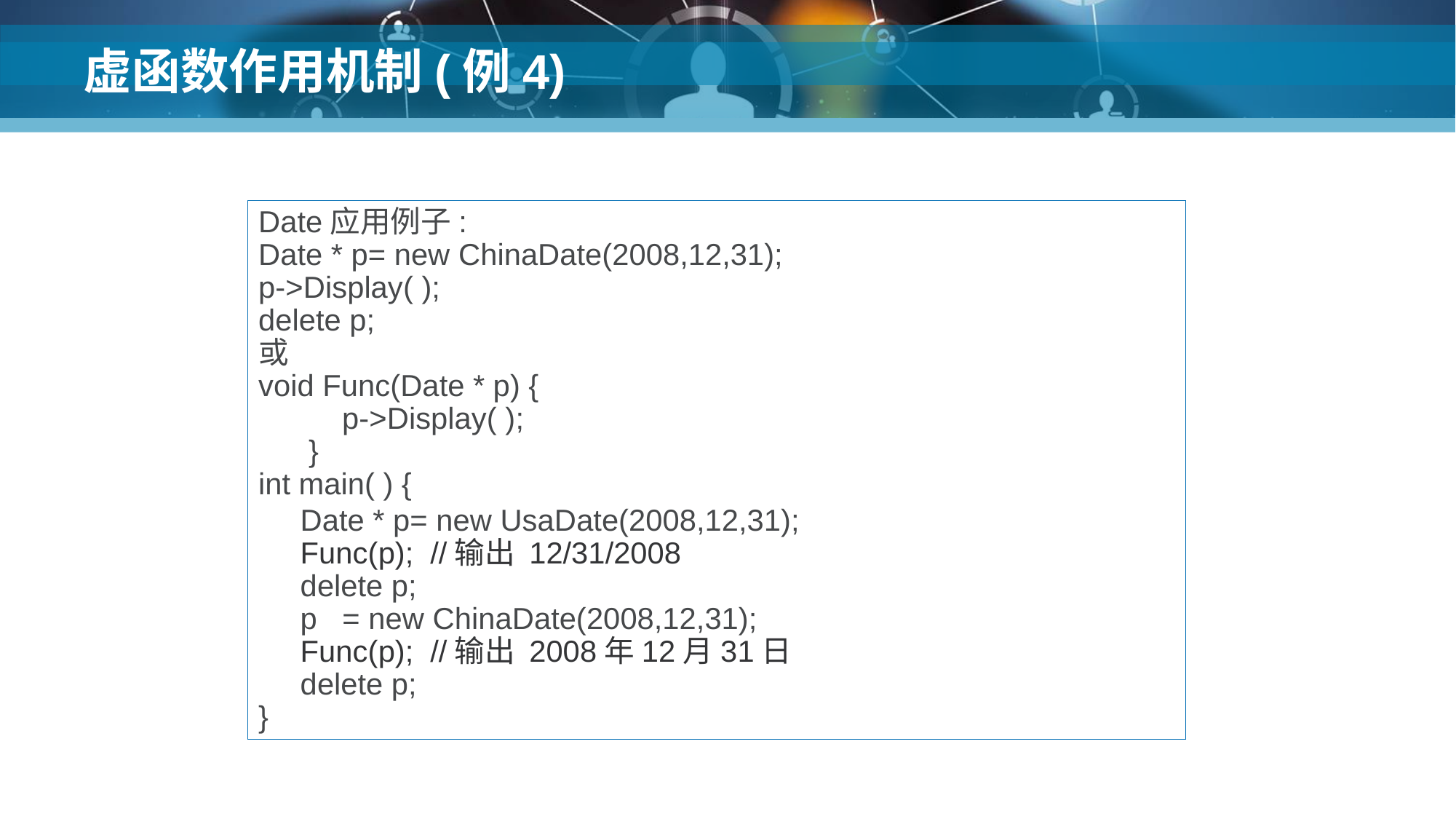

# 虚函数作用机制(例4)
Date应用例子:
Date * p= new ChinaDate(2008,12,31);
p->Display( );
delete p;
或
void Func(Date * p) {
          p->Display( );
      }
int main( ) {
     Date * p= new UsaDate(2008,12,31);
     Func(p);  //输出 12/31/2008
     delete p;
     p   = new ChinaDate(2008,12,31);
     Func(p);  //输出 2008年12月31日
     delete p;
}